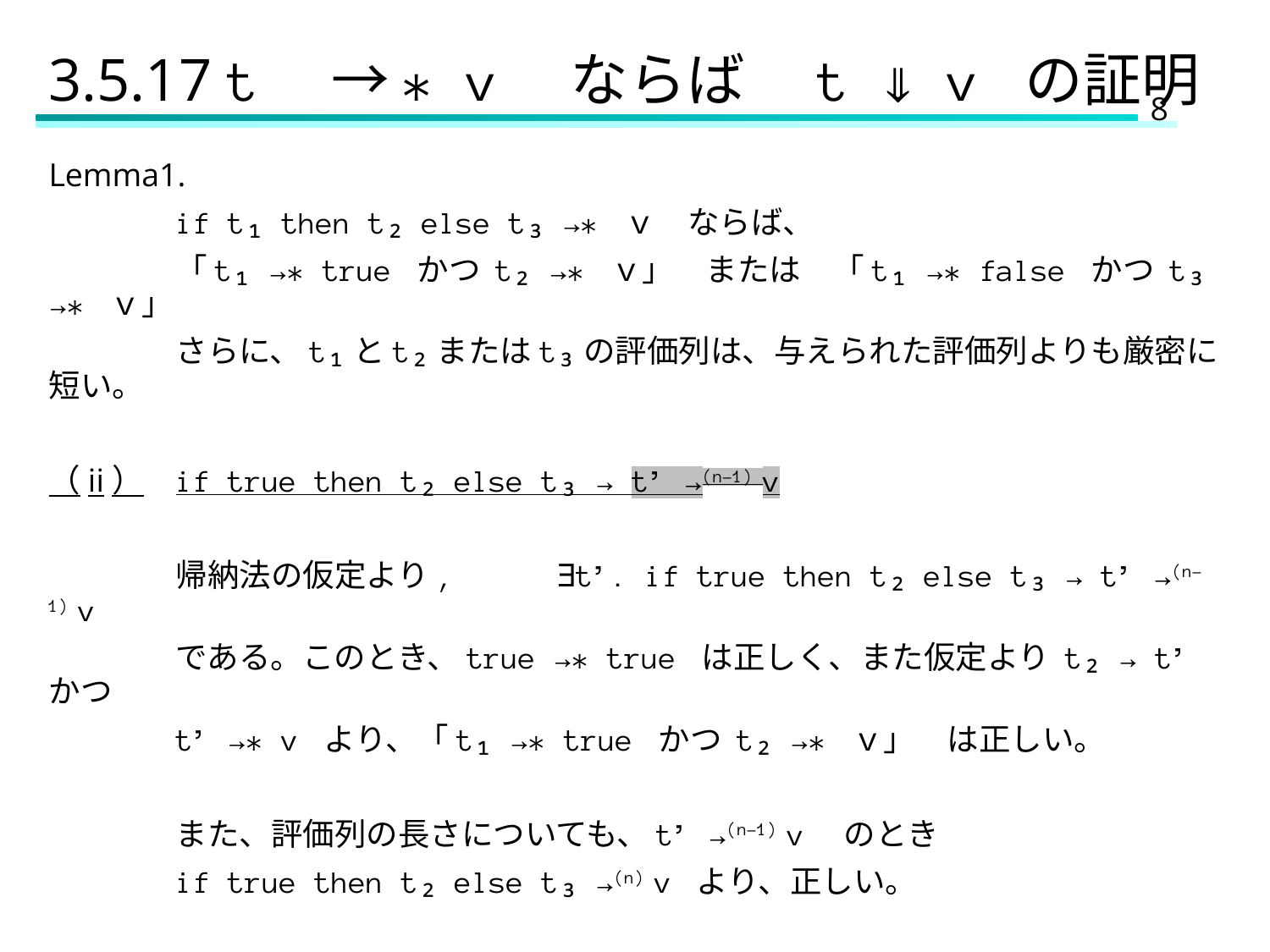

# 3.5.17 t　→* v　ならば　t ⇓ v の証明
Lemma1.
	if t₁ then t₂ else t₃ →* ｖ　ならば、
	「t₁ →* true かつ t₂ →* ｖ」　または　「t₁ →* false かつ t₃ →* ｖ」
　	さらに、t₁とt₂またはt₃の評価列は、与えられた評価列よりも厳密に短い。

（ii）	if true then t₂ else t₃ → t’ →(n-1) v

	帰納法の仮定より,	∃t’. if true then t₂ else t₃ → t’ →(n-1) v
	である。このとき、true →* true は正しく、また仮定より t₂ → t’ かつ
	t’ →* v より、「t₁ →* true かつ t₂ →* ｖ」　は正しい。

	また、評価列の長さについても、t’ →(n-1) v　のとき
	if true then t₂ else t₃ →(n) v より、正しい。

(iii)　についても同様。